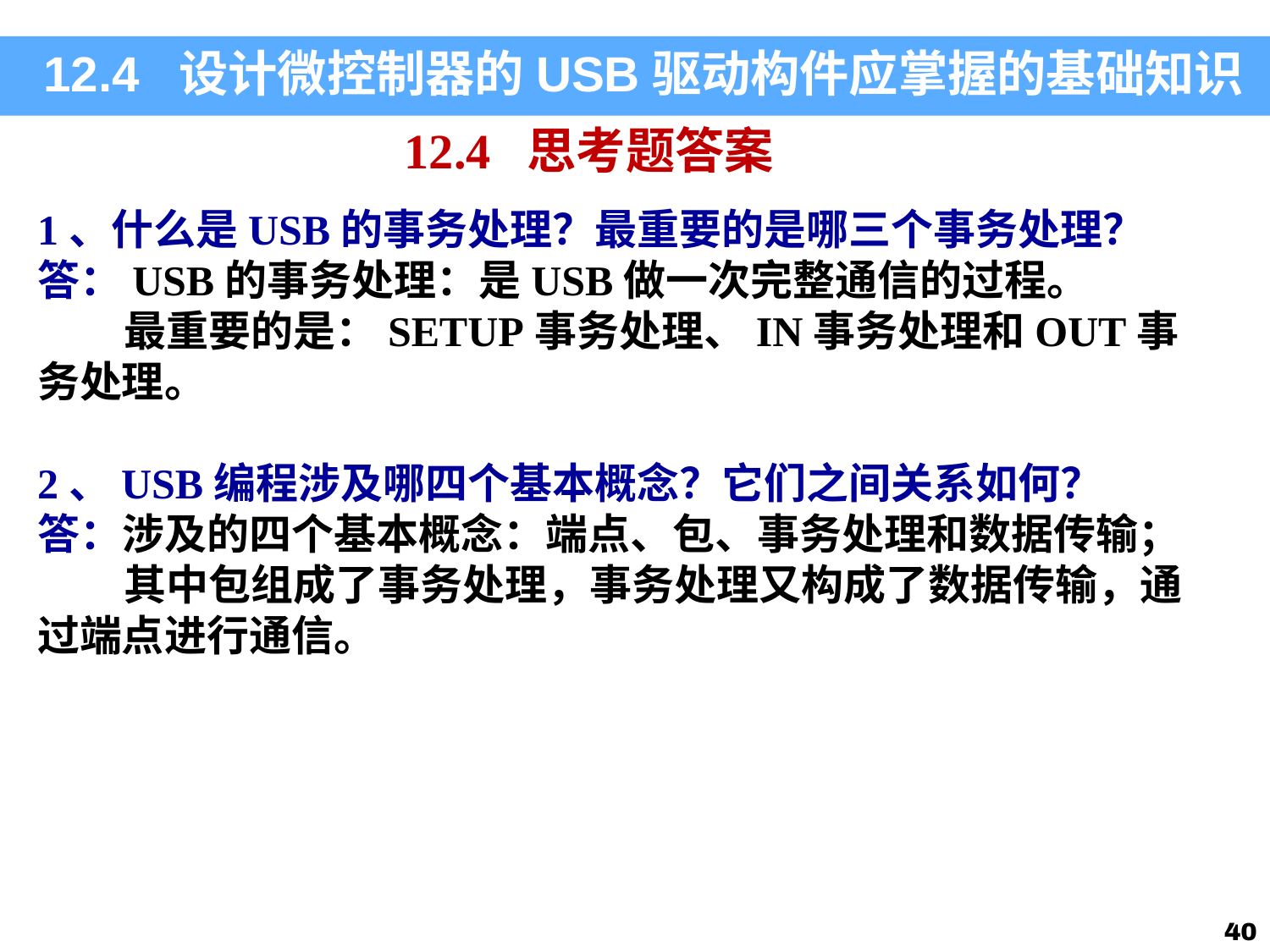

12.4  设计微控制器的USB驱动构件应掌握的基础知识
12.4  思考题答案
1、什么是USB的事务处理？最重要的是哪三个事务处理？
答：USB的事务处理：是USB做一次完整通信的过程。
        最重要的是：SETUP事务处理、IN事务处理和OUT事务处理。

2、USB编程涉及哪四个基本概念？它们之间关系如何？
答：涉及的四个基本概念：端点、包、事务处理和数据传输；
        其中包组成了事务处理，事务处理又构成了数据传输，通过端点进行通信。

40